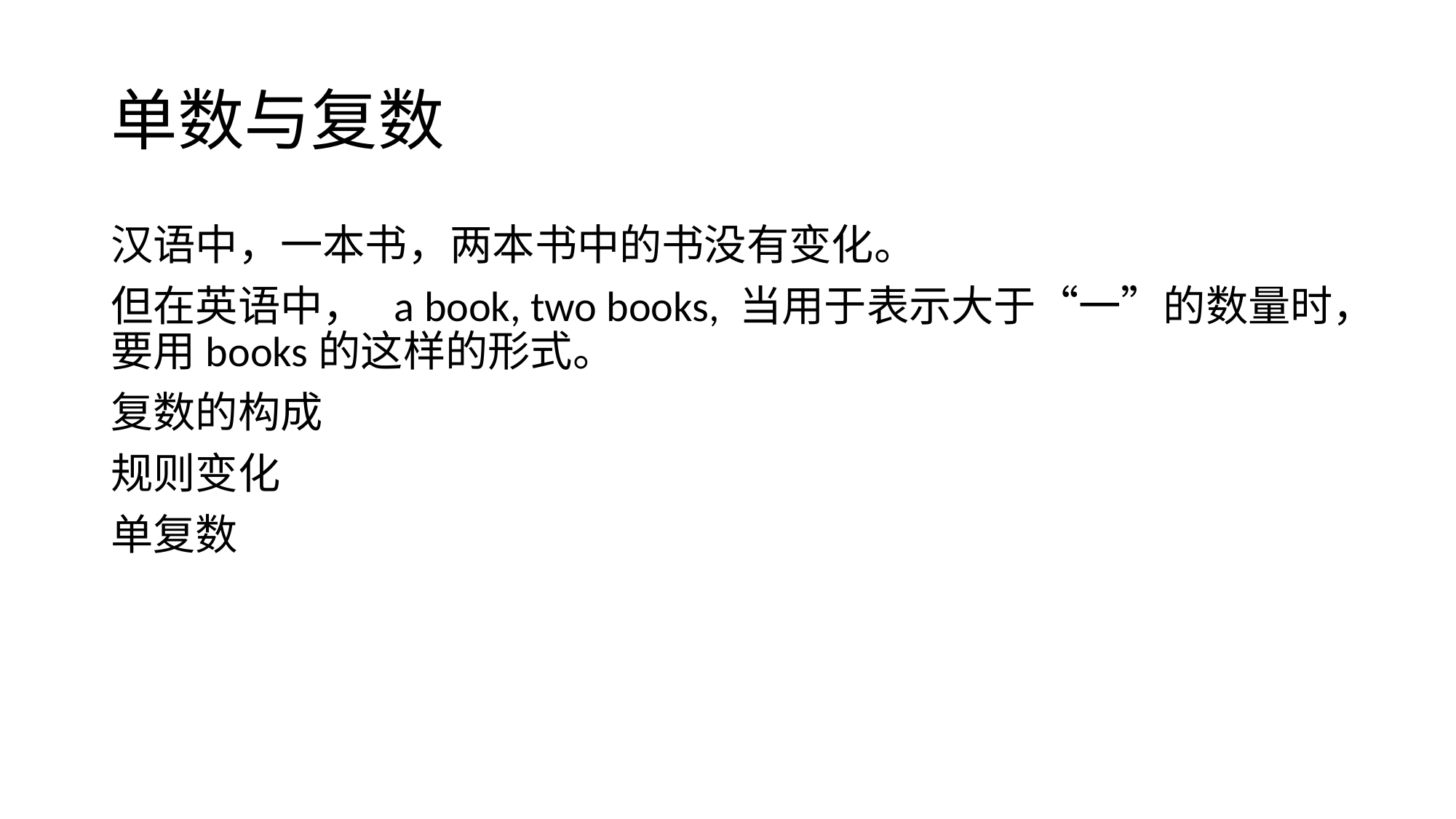

# 单数与复数
汉语中，一本书，两本书中的书没有变化。
但在英语中，  a book, two books, 当用于表示大于“一”的数量时，要用books的这样的形式。
复数的构成
规则变化
单复数